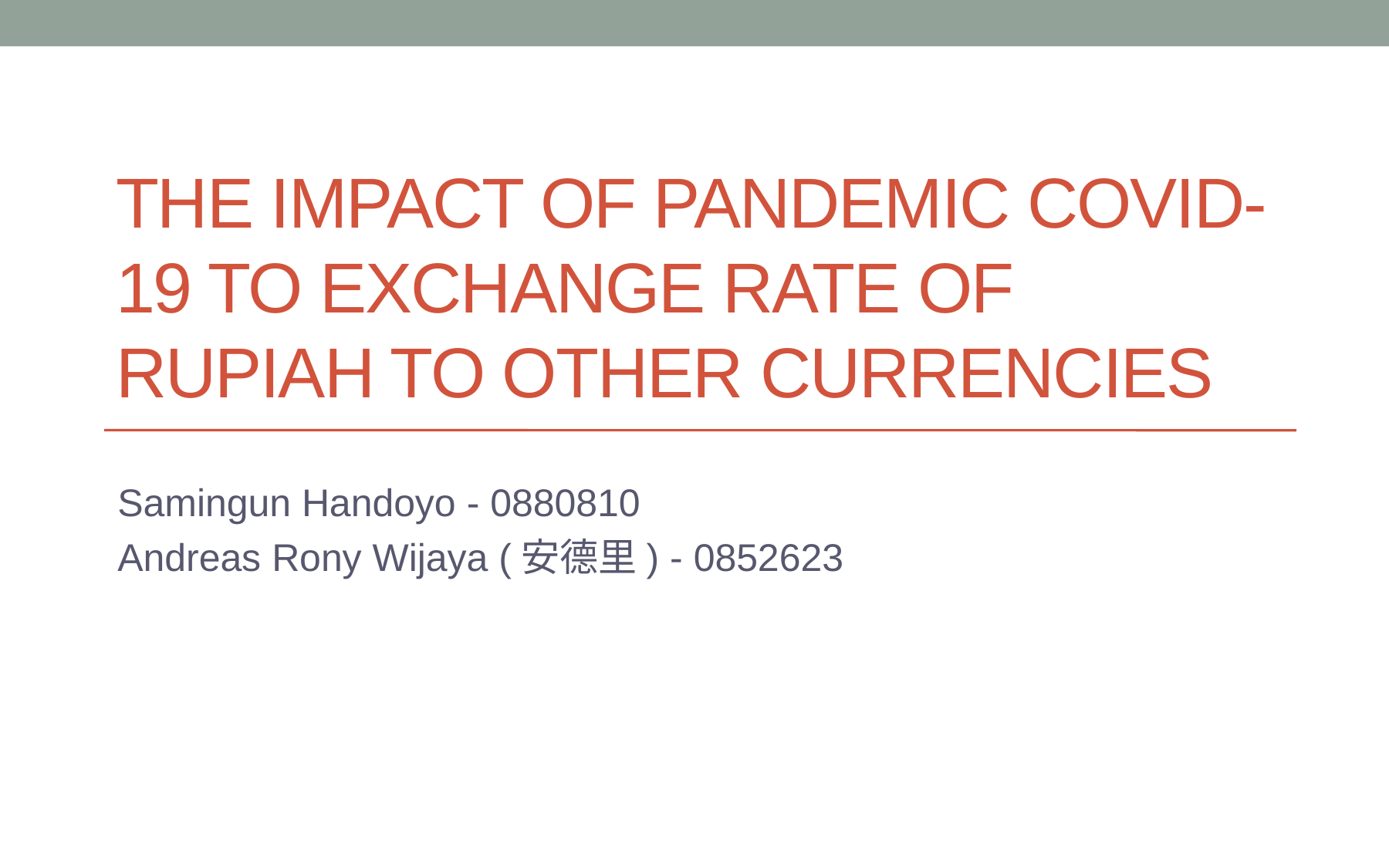

# The Impact of Pandemic Covid-19 to Exchange Rate OF Rupiah to other currencies
Samingun Handoyo - 0880810
Andreas Rony Wijaya (安德里) - 0852623